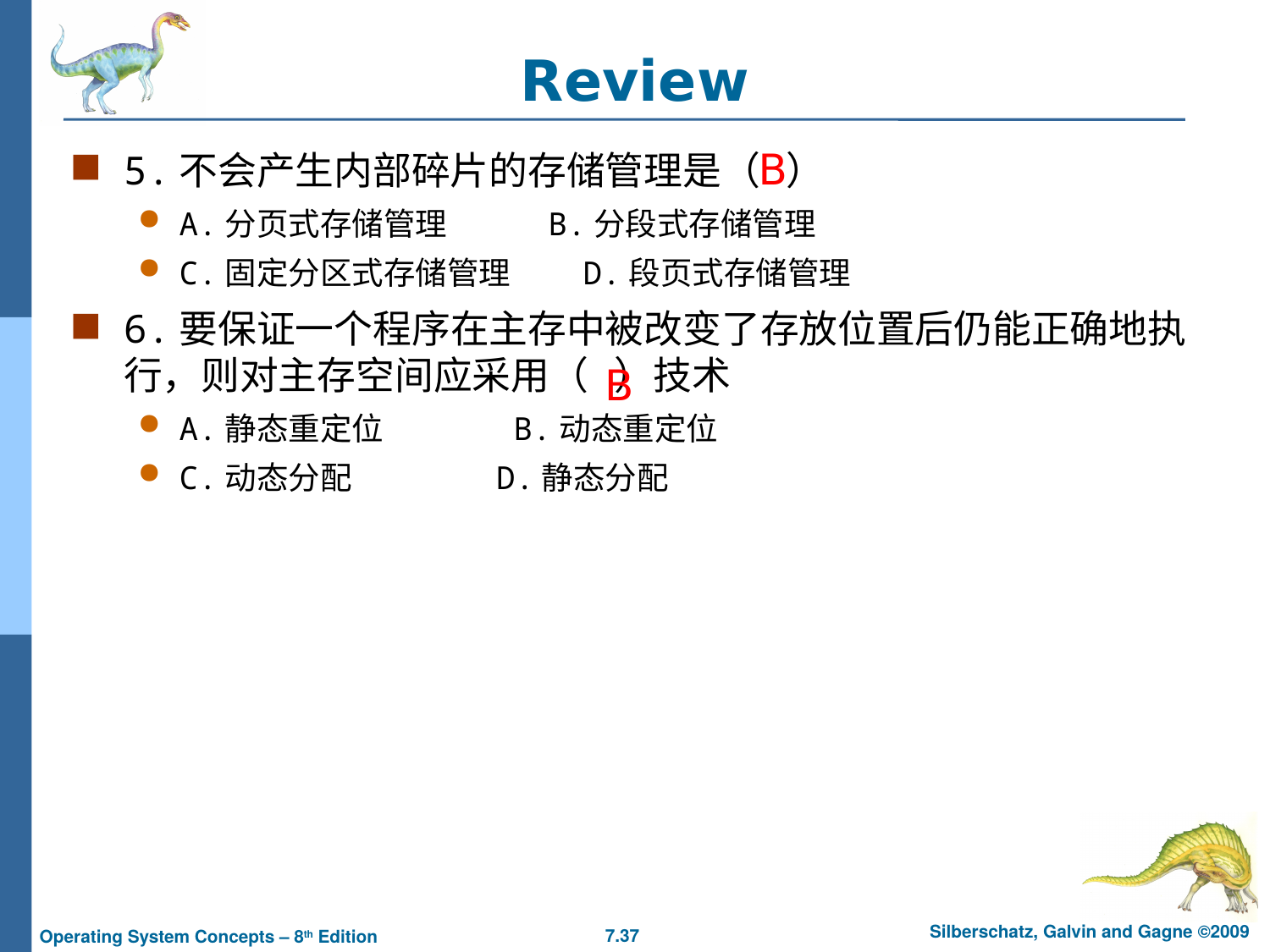

# Review
B
5.不会产生内部碎片的存储管理是（   ）
A.分页式存储管理             B.分段式存储管理
C.固定分区式存储管理         D.段页式存储管理
6.要保证一个程序在主存中被改变了存放位置后仍能正确地执行，则对主存空间应采用（   ）技术
A.静态重定位                 B.动态重定位
C.动态分配                   D.静态分配

B